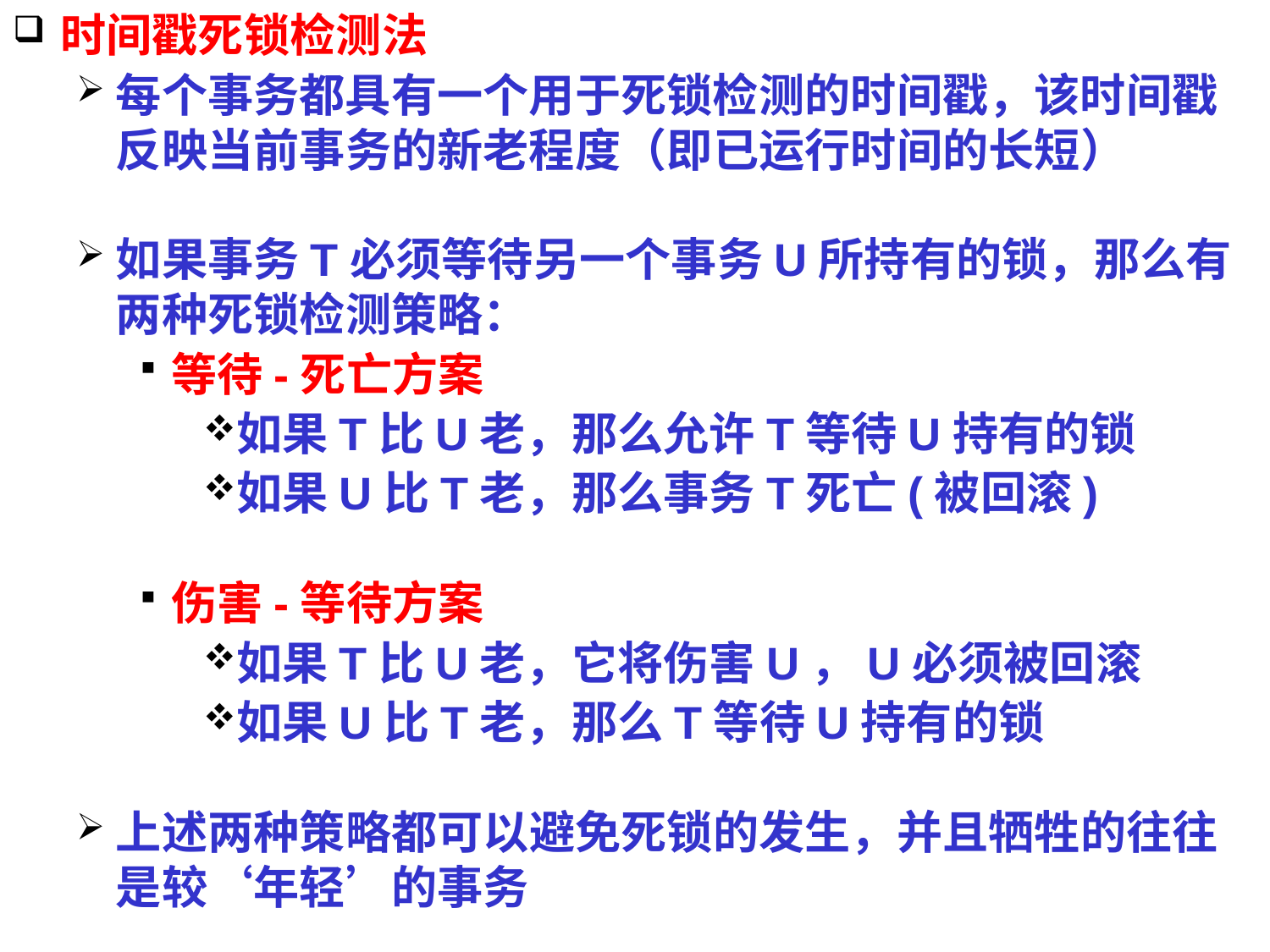

# 时间戳死锁检测法
每个事务都具有一个用于死锁检测的时间戳，该时间戳反映当前事务的新老程度（即已运行时间的长短）

如果事务T必须等待另一个事务U所持有的锁，那么有两种死锁检测策略：
等待-死亡方案
如果T比U老，那么允许T等待U持有的锁
如果U比T老，那么事务T死亡(被回滚)

伤害-等待方案
如果T比U老，它将伤害U，U必须被回滚
如果U比T老，那么T等待U持有的锁

上述两种策略都可以避免死锁的发生，并且牺牲的往往是较‘年轻’的事务
171